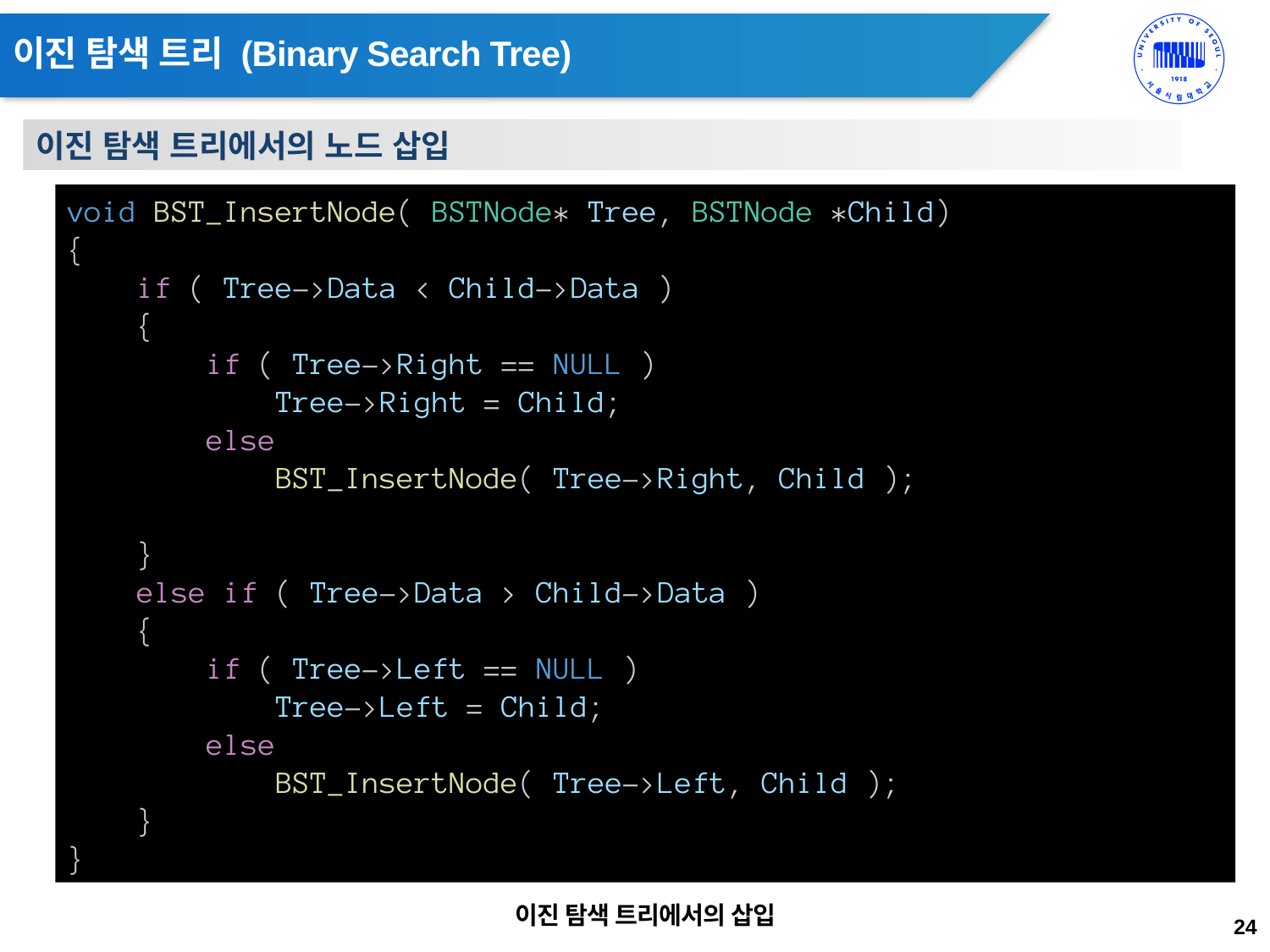

# 이진 탐색 트리 (Binary Search Tree)
이진 탐색 트리에서의 노드 삽입
void BST_InsertNode( BSTNode* Tree, BSTNode *Child)
{
    if ( Tree->Data < Child->Data )
    {
        if ( Tree->Right == NULL )
            Tree->Right = Child;
        else
            BST_InsertNode( Tree->Right, Child );
    }
    else if ( Tree->Data > Child->Data )
    {
        if ( Tree->Left == NULL )
            Tree->Left = Child;
        else
            BST_InsertNode( Tree->Left, Child );
    }
}
이진 탐색 트리에서의 삽입
24